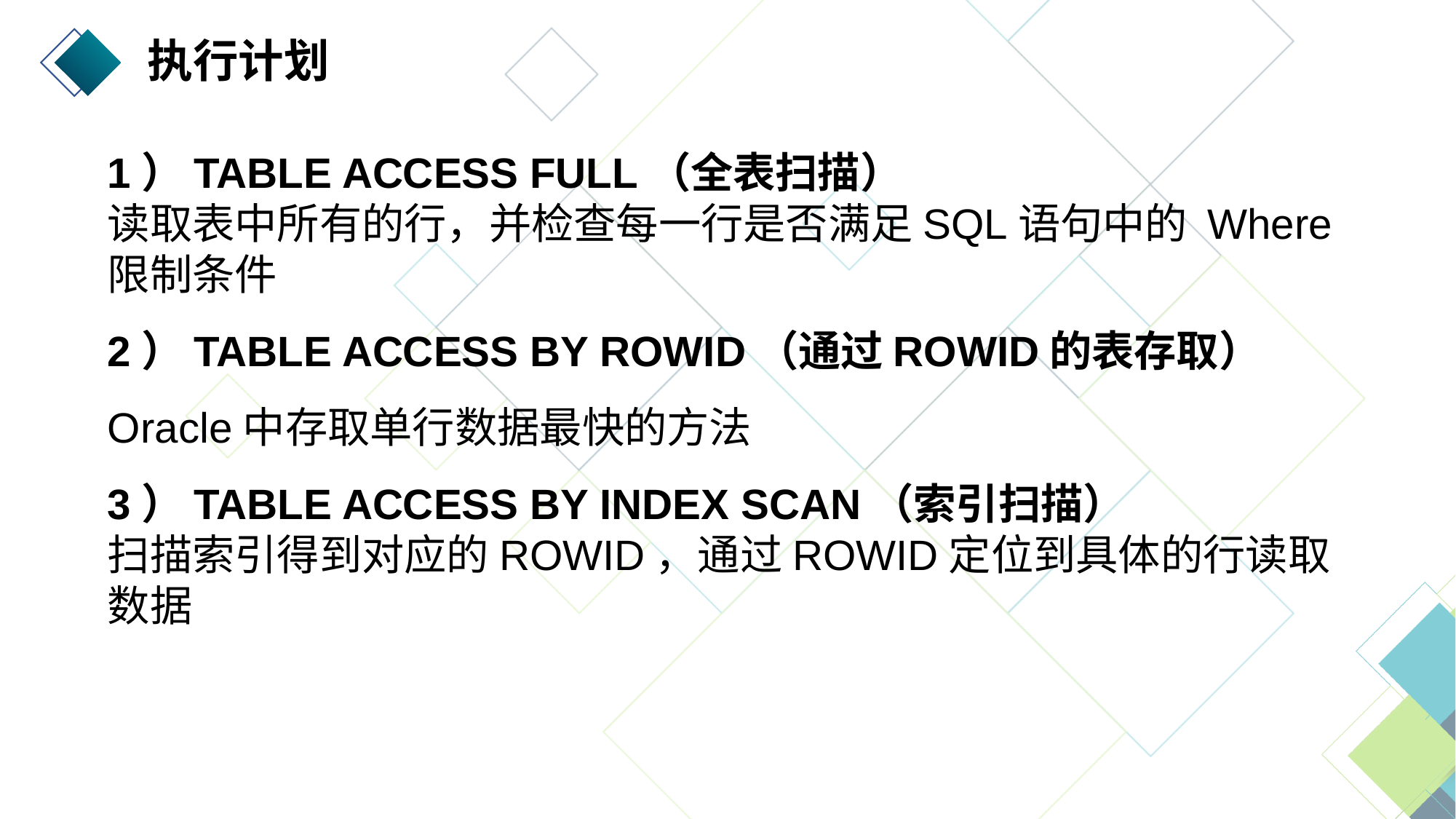

执行计划
1）TABLE ACCESS FULL（全表扫描）
读取表中所有的行，并检查每一行是否满足SQL语句中的 Where 限制条件
2）TABLE ACCESS BY ROWID（通过ROWID的表存取）
Oracle中存取单行数据最快的方法
3）TABLE ACCESS BY INDEX SCAN（索引扫描）
扫描索引得到对应的ROWID，通过ROWID定位到具体的行读取数据